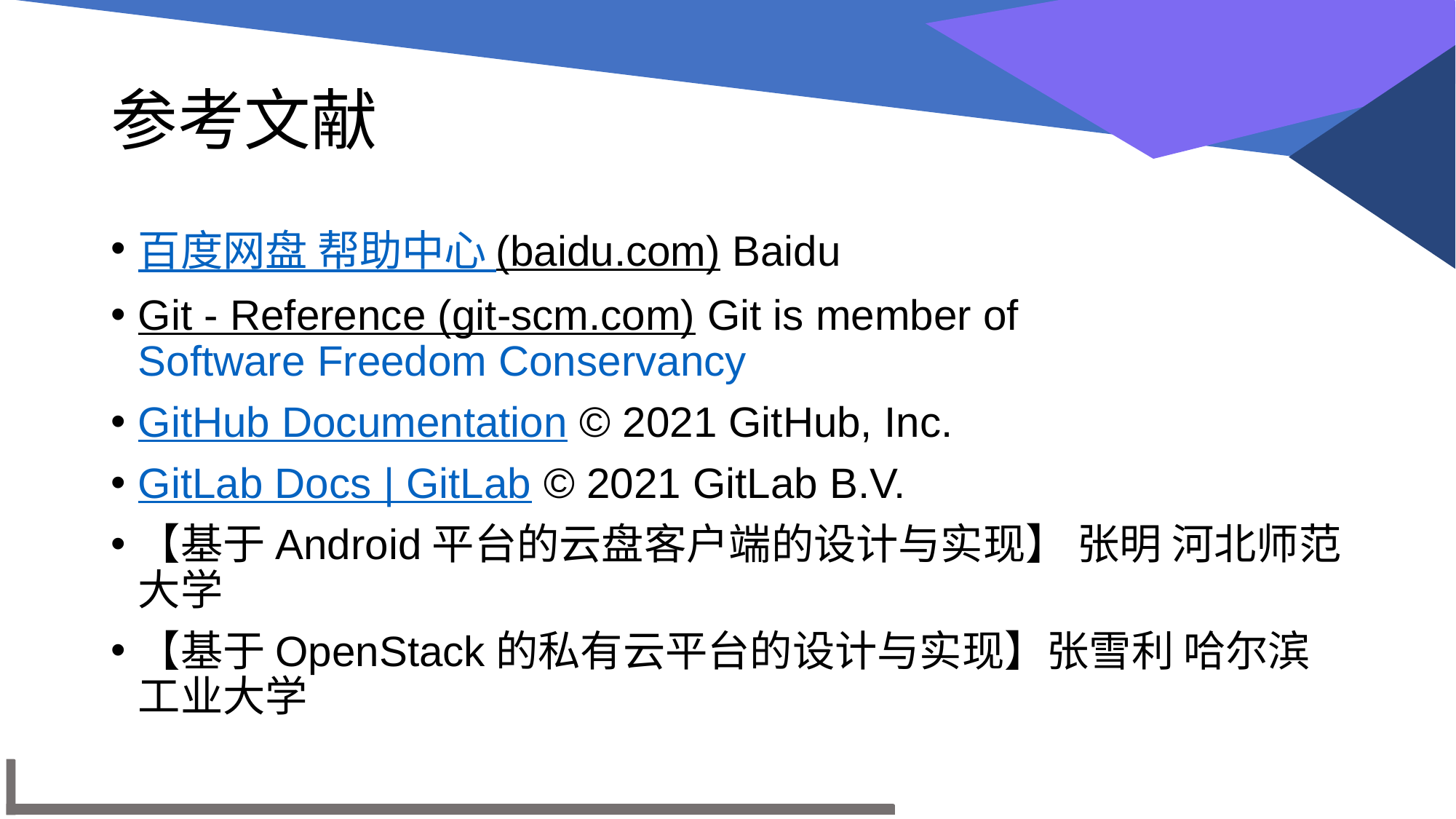

# 参考文献
百度网盘 帮助中心 (baidu.com) Baidu
Git - Reference (git-scm.com) Git is member of Software Freedom Conservancy
GitHub Documentation © 2021 GitHub, Inc.
GitLab Docs | GitLab © 2021 GitLab B.V.
【基于Android平台的云盘客户端的设计与实现】 张明 河北师范大学
【基于OpenStack的私有云平台的设计与实现】张雪利 哈尔滨工业大学